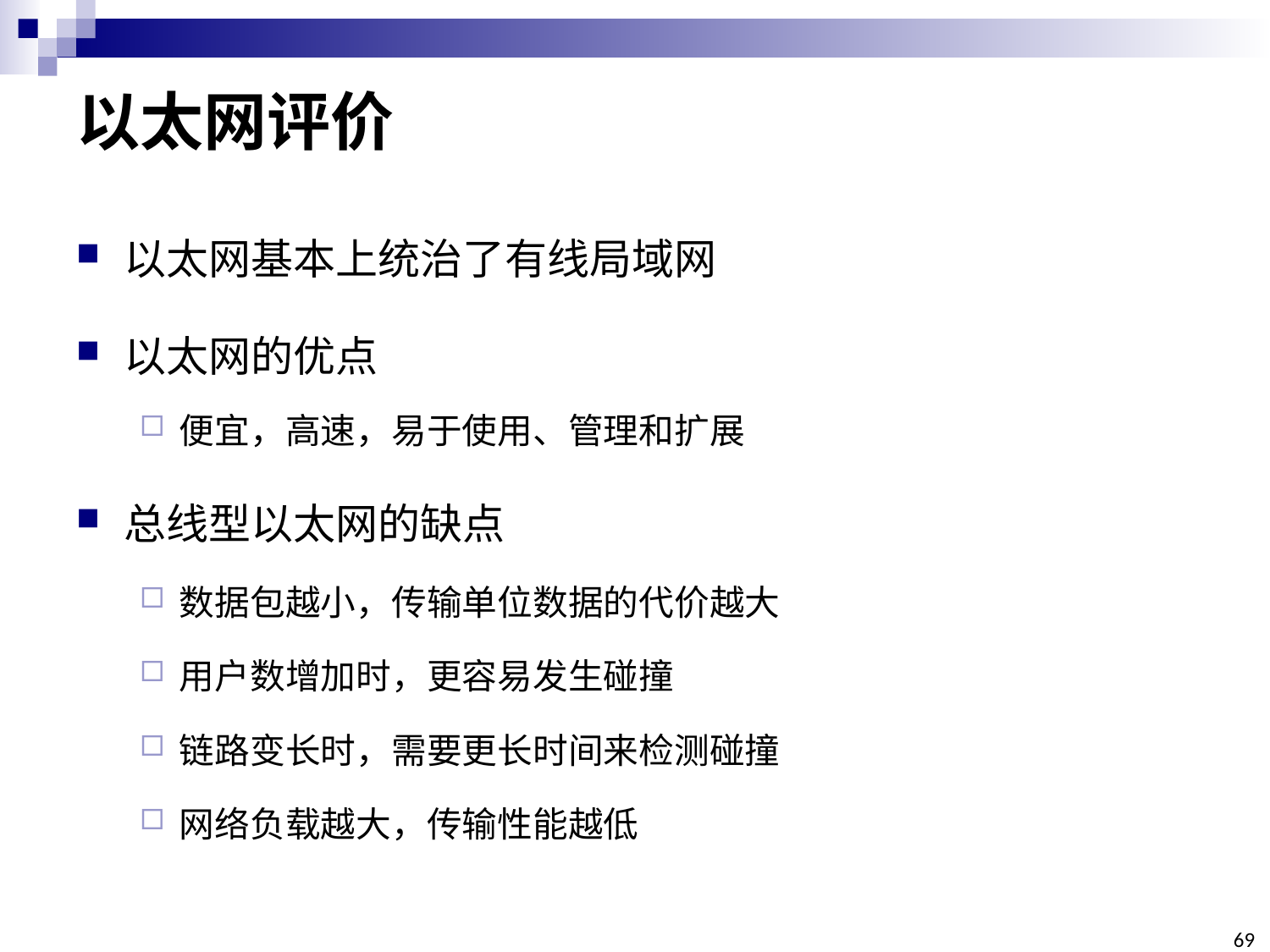

# 以太网评价
以太网基本上统治了有线局域网
以太网的优点
便宜，高速，易于使用、管理和扩展
总线型以太网的缺点
数据包越小，传输单位数据的代价越大
用户数增加时，更容易发生碰撞
链路变长时，需要更长时间来检测碰撞
网络负载越大，传输性能越低
69